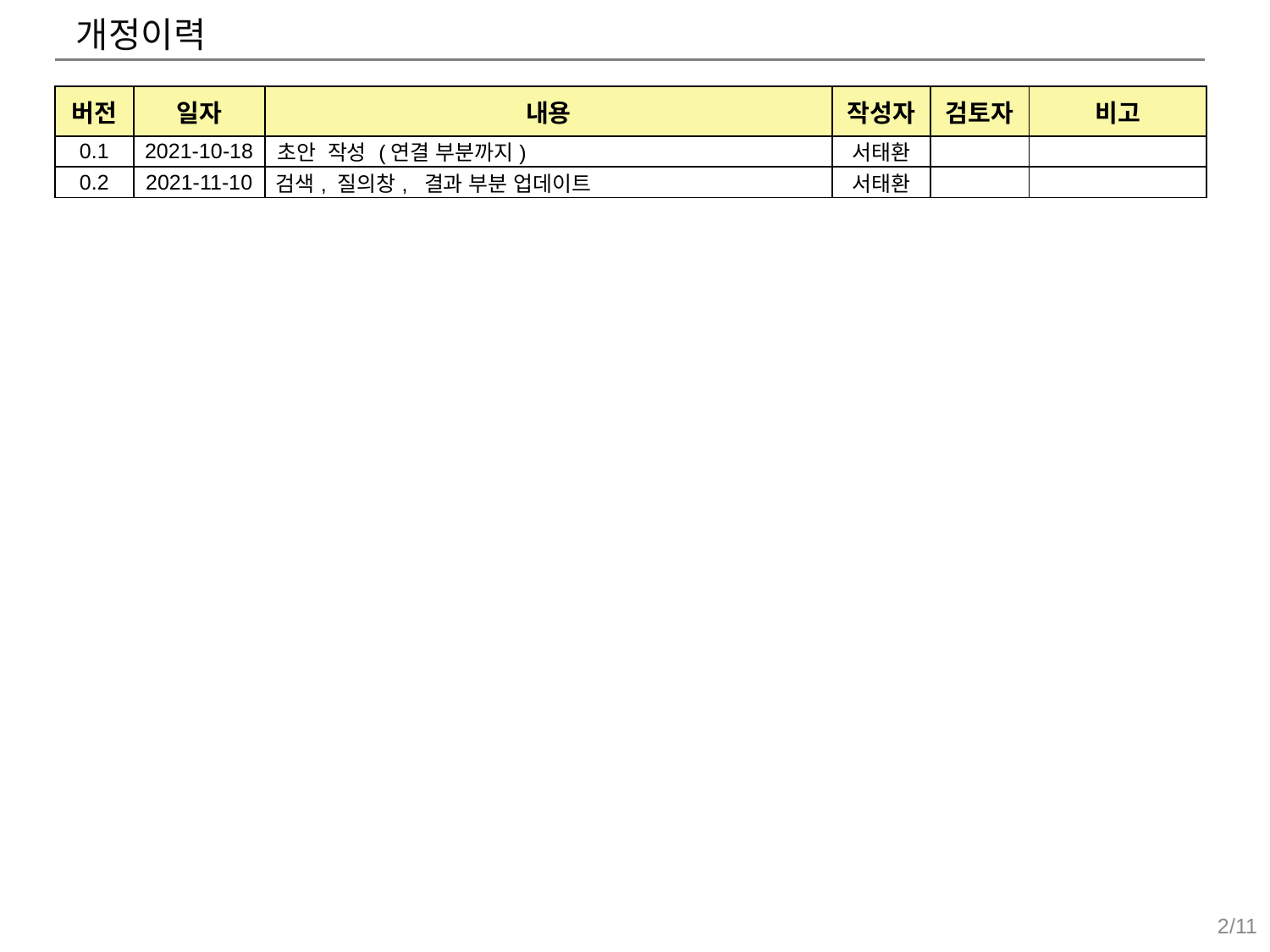

# 개정이력
| 버전 | 일자 | 내용 | 작성자 | 검토자 | 비고 |
| --- | --- | --- | --- | --- | --- |
| 0.1 | 2021-10-18 | 초안 작성 (연결 부분까지) | 서태환 |  |  |
| 0.2 | 2021-11-10 | 검색, 질의창, 결과 부분 업데이트 | 서태환 |  |  |
2/11